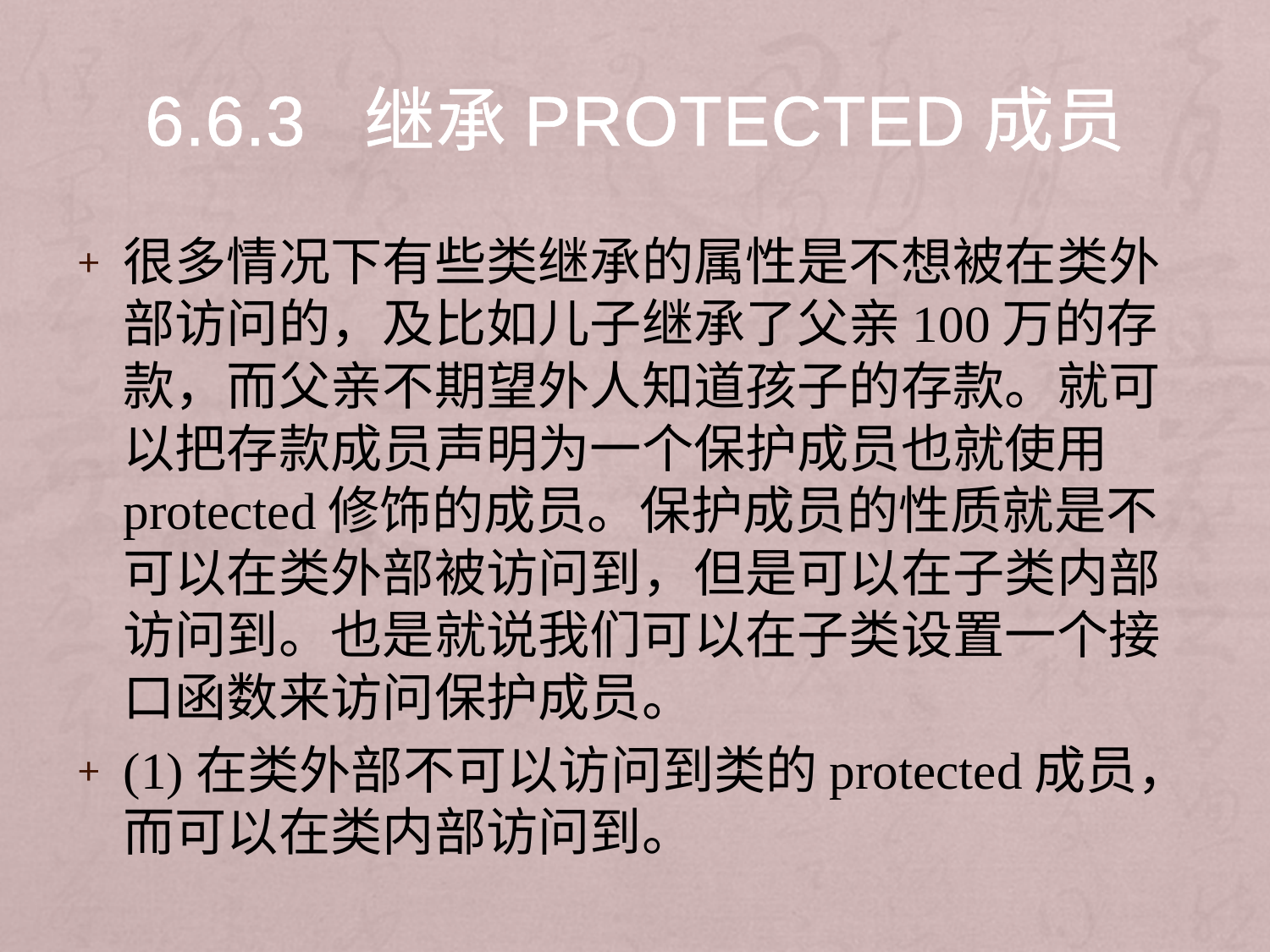

# 6.6.3  继承protected成员
很多情况下有些类继承的属性是不想被在类外部访问的，及比如儿子继承了父亲100万的存款，而父亲不期望外人知道孩子的存款。就可以把存款成员声明为一个保护成员也就使用protected修饰的成员。保护成员的性质就是不可以在类外部被访问到，但是可以在子类内部访问到。也是就说我们可以在子类设置一个接口函数来访问保护成员。
(1)在类外部不可以访问到类的protected成员，而可以在类内部访问到。